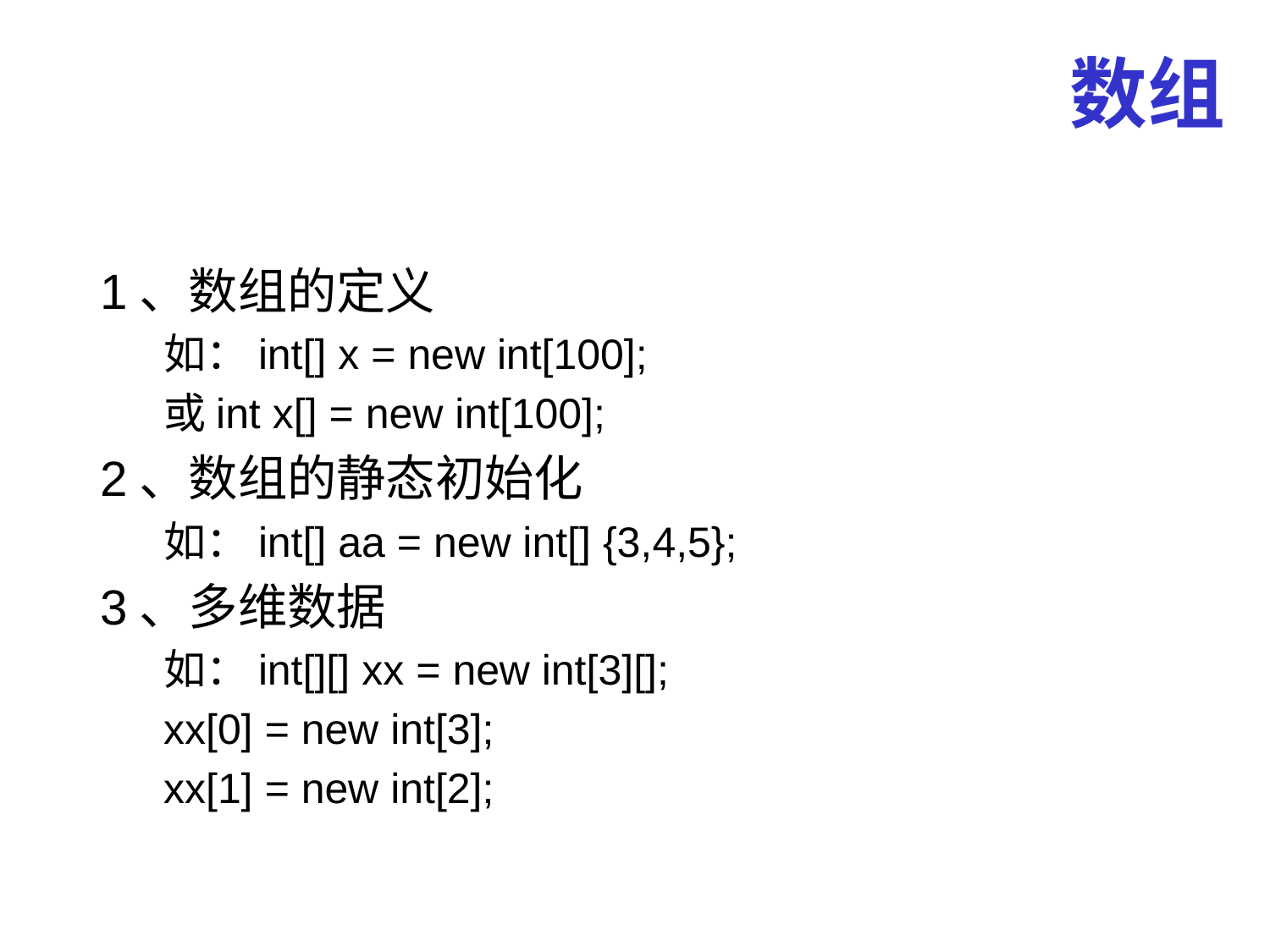

# 数组
1、数组的定义
如：int[] x = new int[100];
或int x[] = new int[100];
2、数组的静态初始化
如：int[] aa = new int[] {3,4,5};
3、多维数据
如：int[][] xx = new int[3][];
xx[0] = new int[3];
xx[1] = new int[2];